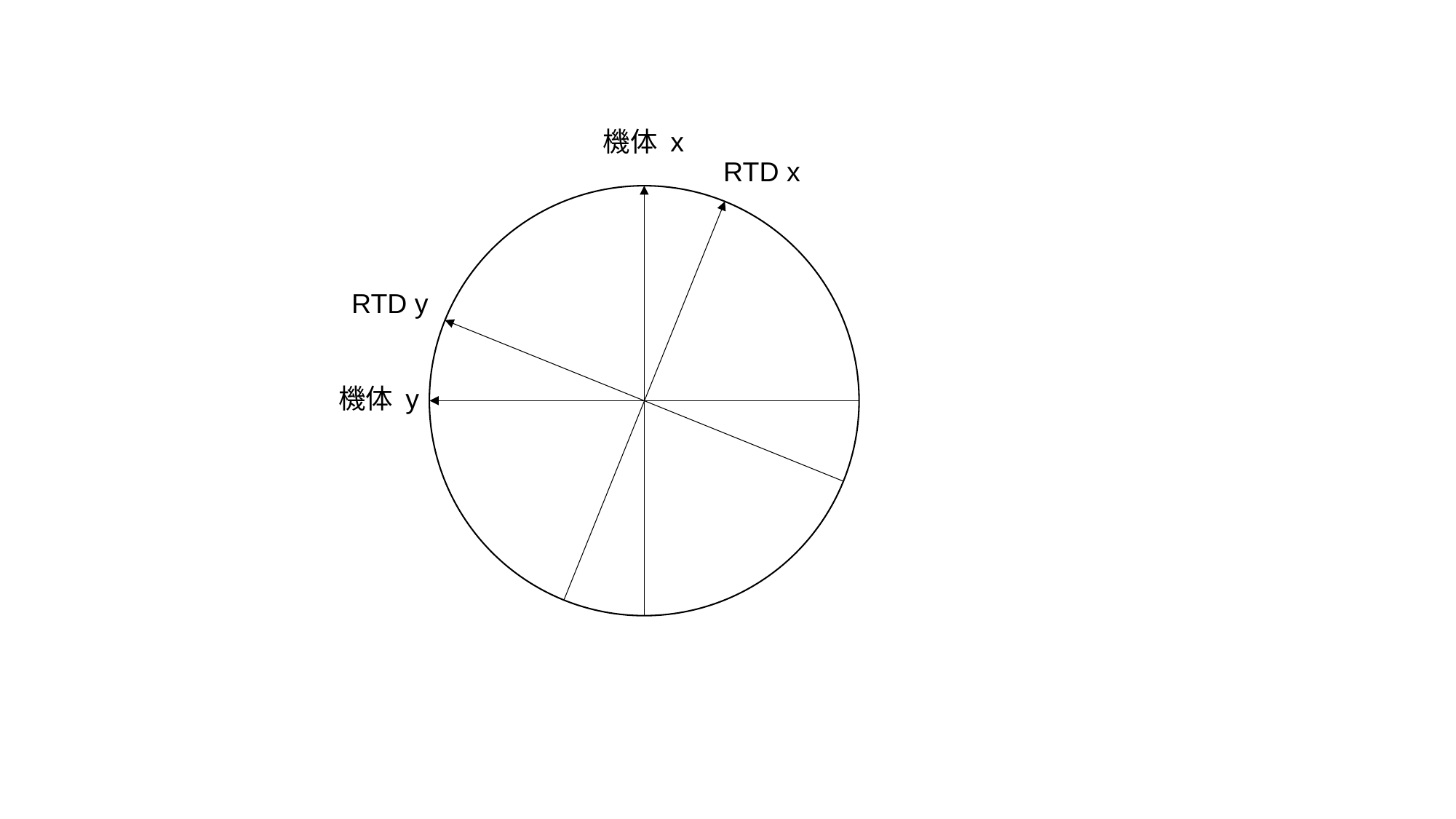

機体 x
RTD x

RTD y
機体 y